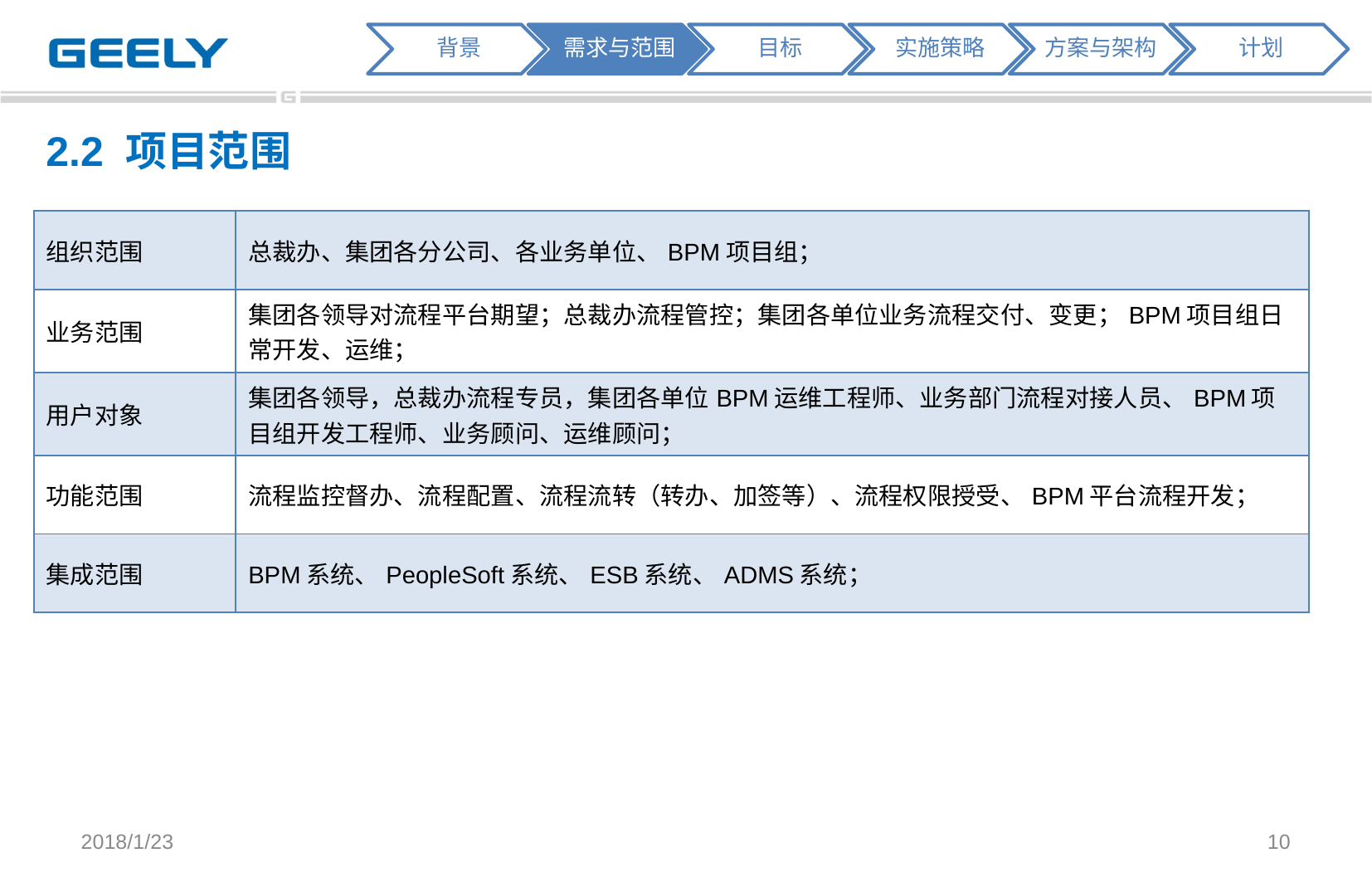

背景
需求与范围
目标
实施策略
方案与架构
计划
2.2 项目范围
| 组织范围 | 总裁办、集团各分公司、各业务单位、BPM项目组； |
| --- | --- |
| 业务范围 | 集团各领导对流程平台期望；总裁办流程管控；集团各单位业务流程交付、变更；BPM项目组日常开发、运维； |
| 用户对象 | 集团各领导，总裁办流程专员，集团各单位BPM运维工程师、业务部门流程对接人员、BPM项目组开发工程师、业务顾问、运维顾问； |
| 功能范围 | 流程监控督办、流程配置、流程流转（转办、加签等）、流程权限授受、BPM平台流程开发； |
| 集成范围 | BPM系统、PeopleSoft系统、ESB系统、ADMS系统； |
2018/1/23
10